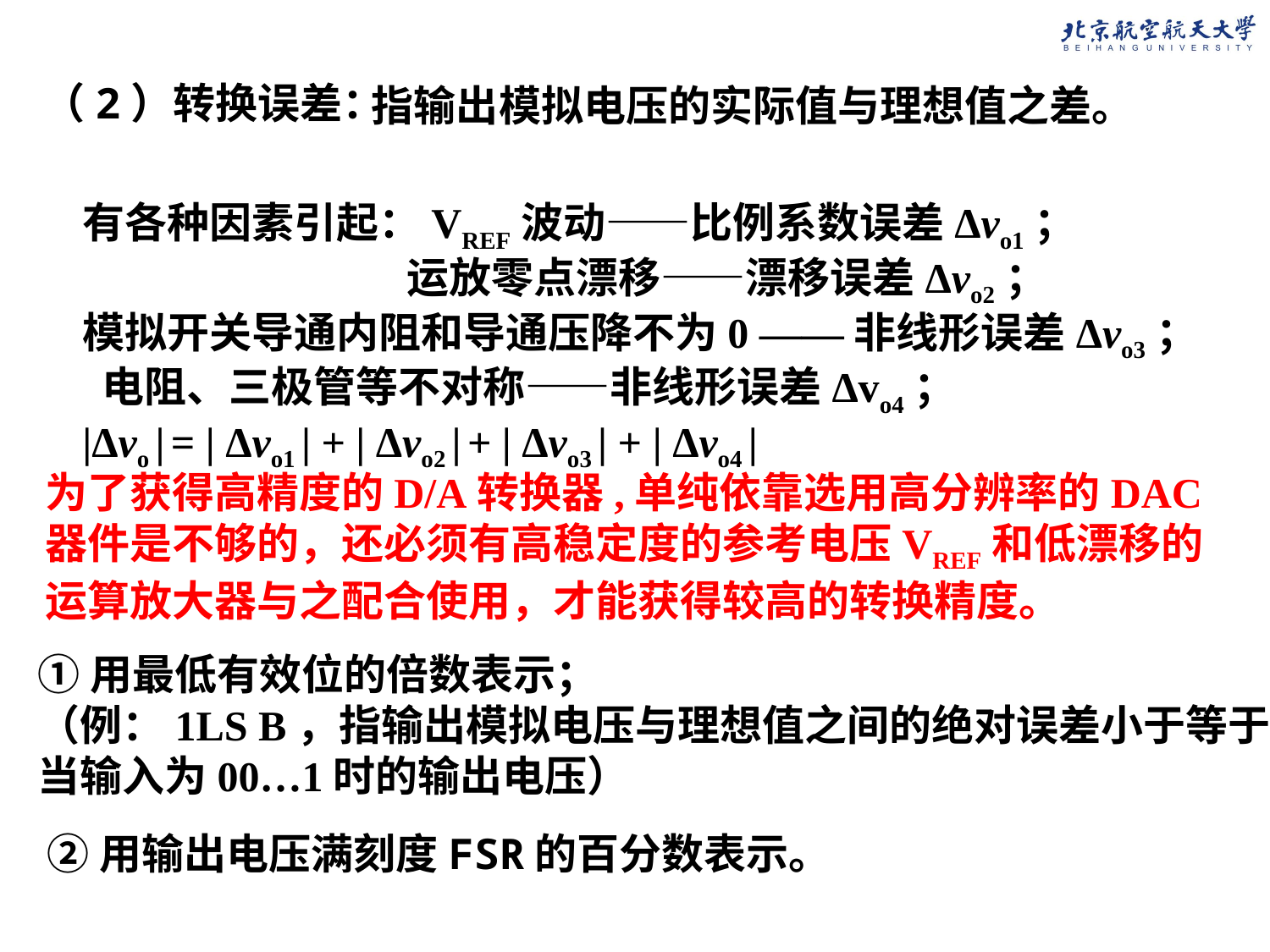

（2）转换误差：
指输出模拟电压的实际值与理想值之差。

有各种因素引起：VREF波动——比例系数误差Δvo1；
                                 运放零点漂移——漂移误差Δvo2；
模拟开关导通内阻和导通压降不为0 ——非线形误差Δvo3；
 电阻、三极管等不对称——非线形误差Δvo4；
|Δvo | = | Δvo1 | + | Δvo2 | + | Δvo3 | + | Δvo4 |
为了获得高精度的D/A转换器,单纯依靠选用高分辨率的DAC器件是不够的，还必须有高稳定度的参考电压VREF和低漂移的运算放大器与之配合使用，才能获得较高的转换精度。
①用最低有效位的倍数表示；
（例：1LS B，指输出模拟电压与理想值之间的绝对误差小于等于
当输入为00…1时的输出电压）
②用输出电压满刻度FSR的百分数表示。